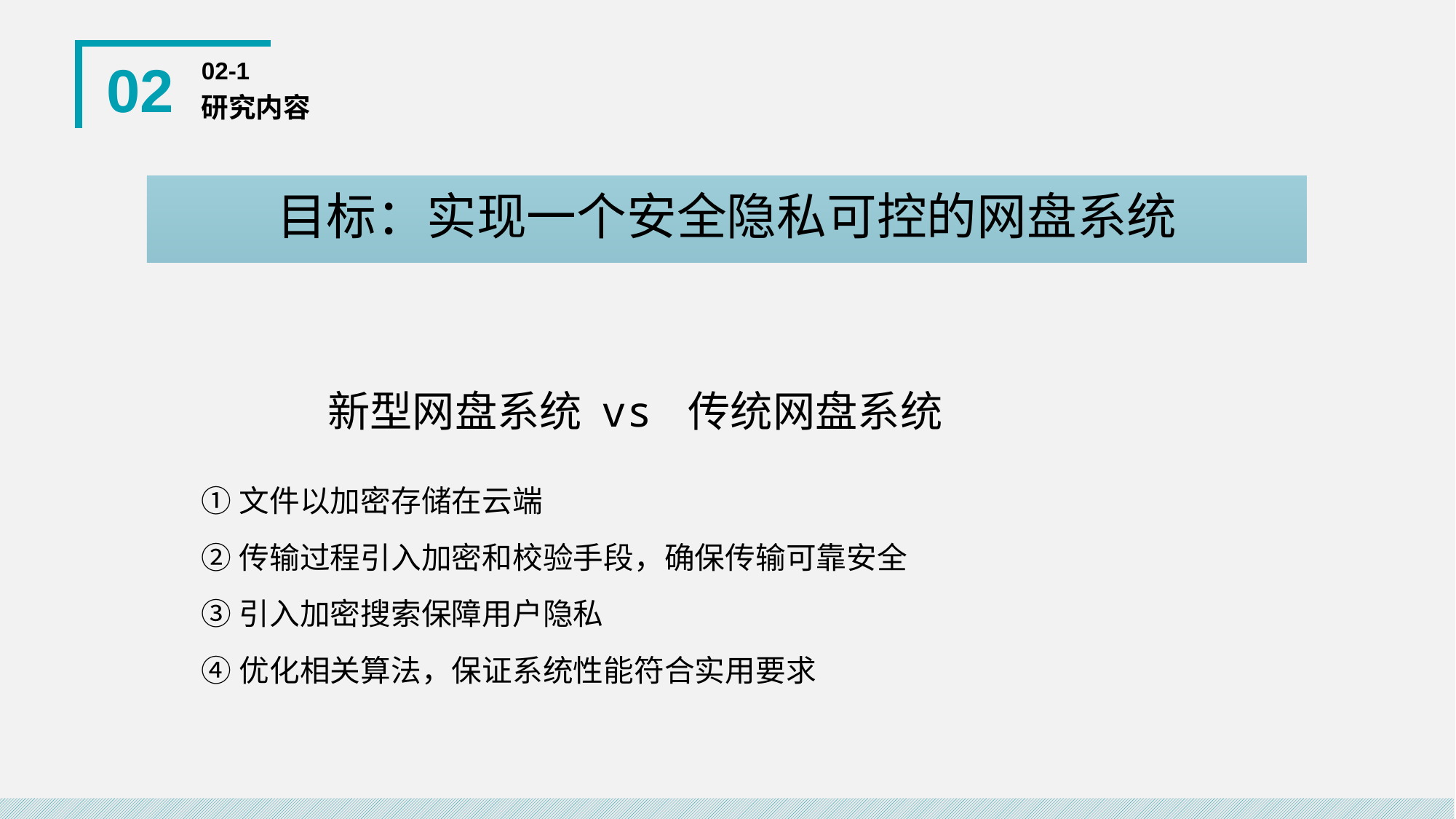

02
02-1
研究内容
目标：实现一个安全隐私可控的网盘系统
新型网盘系统 vs 传统网盘系统
①文件以加密存储在云端
②传输过程引入加密和校验手段，确保传输可靠安全
③引入加密搜索保障用户隐私
④优化相关算法，保证系统性能符合实用要求